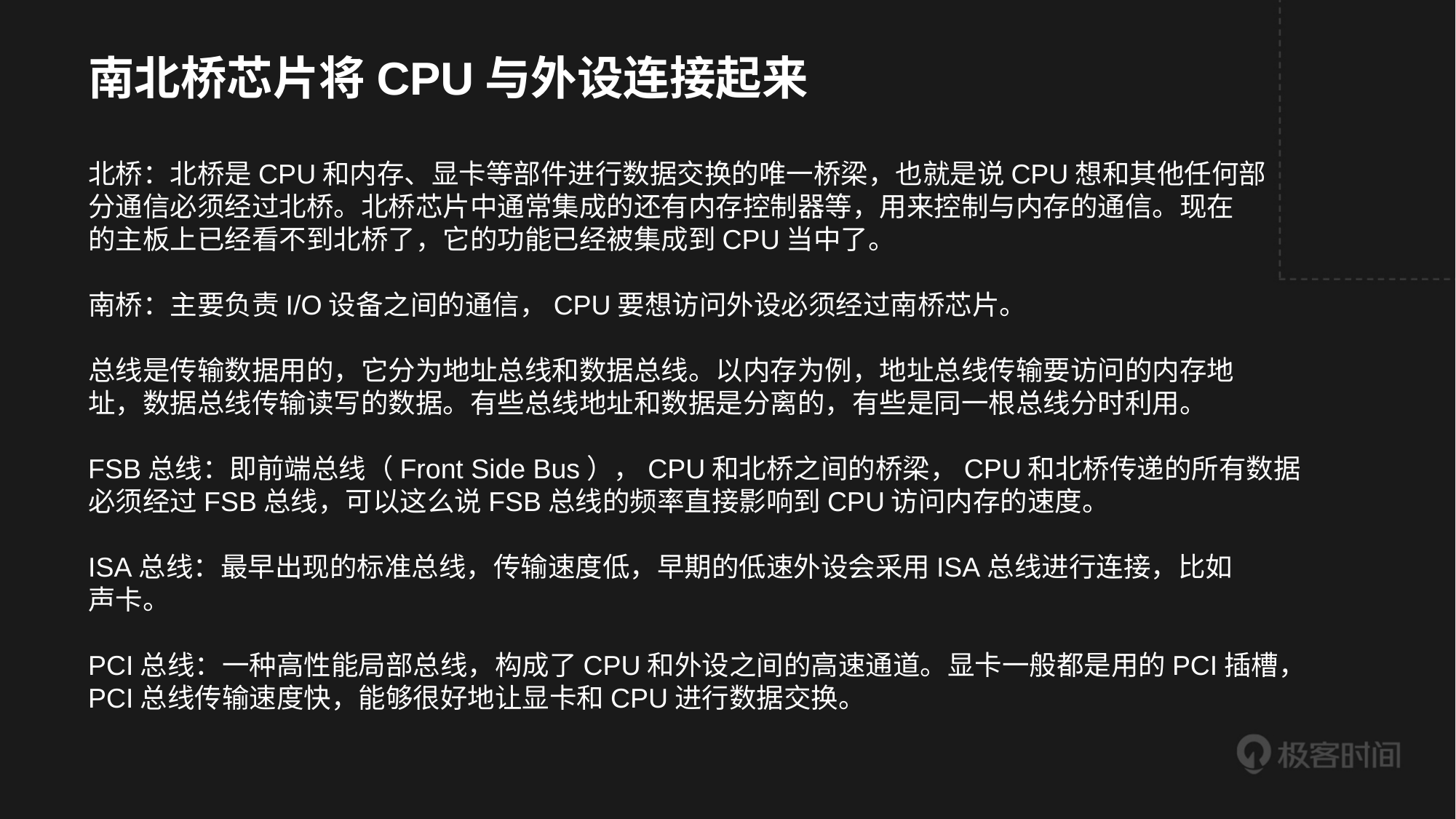

南北桥芯片将CPU与外设连接起来

北桥：北桥是CPU和内存、显卡等部件进行数据交换的唯一桥梁，也就是说CPU想和其他任何部
分通信必须经过北桥。北桥芯片中通常集成的还有内存控制器等，用来控制与内存的通信。现在
的主板上已经看不到北桥了，它的功能已经被集成到CPU当中了。

南桥：主要负责I/O设备之间的通信，CPU要想访问外设必须经过南桥芯片。

总线是传输数据用的，它分为地址总线和数据总线。以内存为例，地址总线传输要访问的内存地
址，数据总线传输读写的数据。有些总线地址和数据是分离的，有些是同一根总线分时利用。

FSB总线：即前端总线（Front Side Bus），CPU和北桥之间的桥梁，CPU和北桥传递的所有数据
必须经过FSB总线，可以这么说FSB总线的频率直接影响到CPU访问内存的速度。

ISA总线：最早出现的标准总线，传输速度低，早期的低速外设会采用ISA总线进行连接，比如
声卡。

PCI总线：一种高性能局部总线，构成了CPU和外设之间的高速通道。显卡一般都是用的PCI插槽，
PCI总线传输速度快，能够很好地让显卡和CPU进行数据交换。